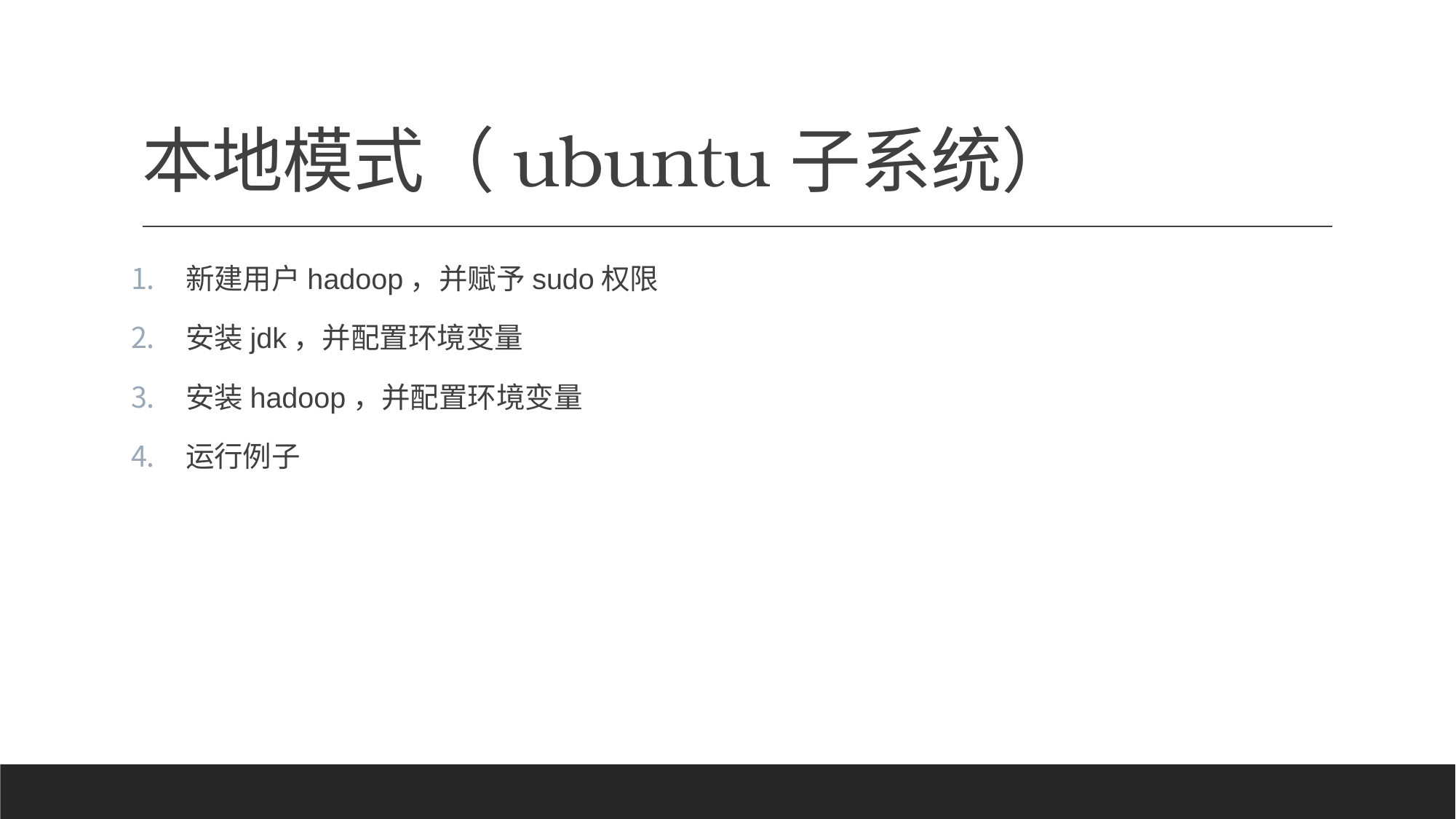

# 本地模式（ubuntu子系统）
新建用户hadoop，并赋予sudo权限
安装jdk，并配置环境变量
安装hadoop，并配置环境变量
运行例子